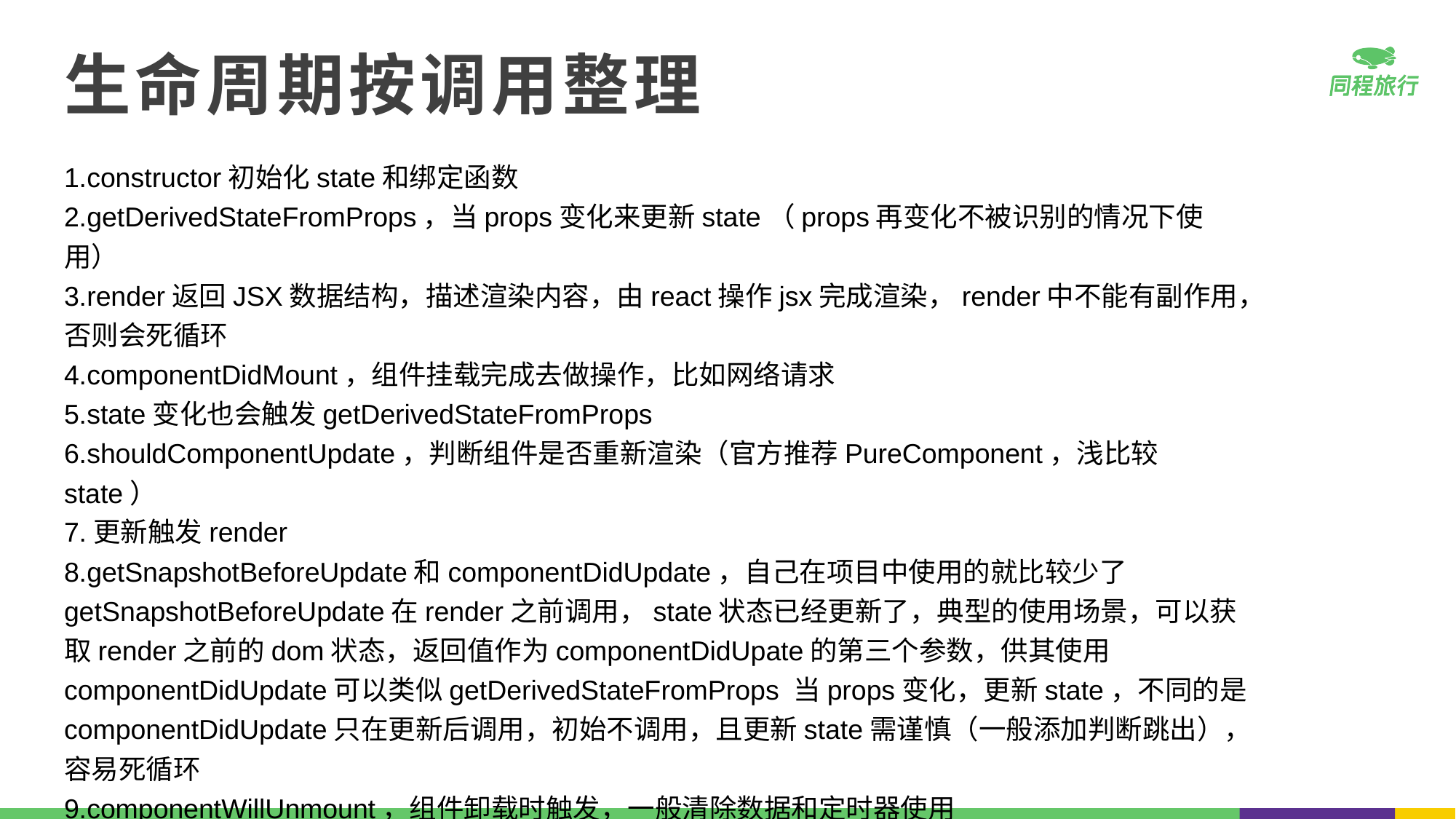

生命周期按调用整理
1.constructor初始化state和绑定函数
2.getDerivedStateFromProps，当props变化来更新state（props再变化不被识别的情况下使用）
3.render返回JSX数据结构，描述渲染内容，由react操作jsx完成渲染，render中不能有副作用，否则会死循环
4.componentDidMount，组件挂载完成去做操作，比如网络请求
5.state变化也会触发getDerivedStateFromProps
6.shouldComponentUpdate，判断组件是否重新渲染（官方推荐PureComponent，浅比较state）
7.更新触发render
8.getSnapshotBeforeUpdate和componentDidUpdate，自己在项目中使用的就比较少了
getSnapshotBeforeUpdate在render之前调用，state状态已经更新了，典型的使用场景，可以获取render之前的dom状态，返回值作为componentDidUpate的第三个参数，供其使用
componentDidUpdate可以类似getDerivedStateFromProps 当props变化，更新state，不同的是componentDidUpdate只在更新后调用，初始不调用，且更新state需谨慎（一般添加判断跳出），容易死循环
9.componentWillUnmount，组件卸载时触发，一般清除数据和定时器使用